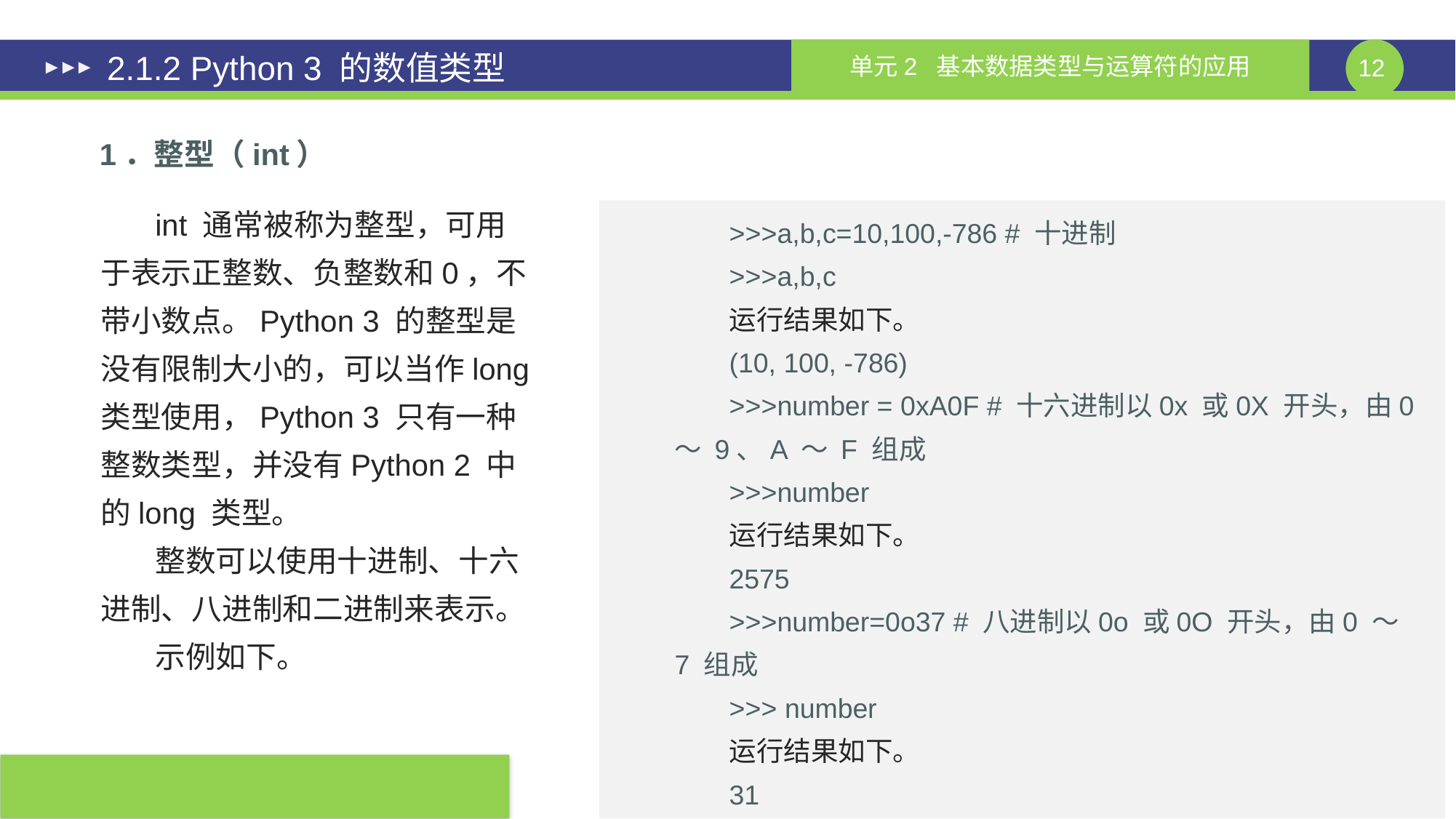

# 2.1.2 Python 3 的数值类型
1．整型（int）
int 通常被称为整型，可用于表示正整数、负整数和0，不带小数点。Python 3 的整型是没有限制大小的，可以当作long 类型使用，Python 3 只有一种整数类型，并没有Python 2 中的long 类型。
整数可以使用十进制、十六进制、八进制和二进制来表示。
示例如下。

>>>a,b,c=10,100,-786 # 十进制
>>>a,b,c
运行结果如下。
(10, 100, -786)
>>>number = 0xA0F # 十六进制以0x 或0X 开头，由0 ～ 9、A ～ F 组成
>>>number
运行结果如下。
2575
>>>number=0o37 # 八进制以0o 或0O 开头，由0 ～ 7 组成
>>> number
运行结果如下。
31